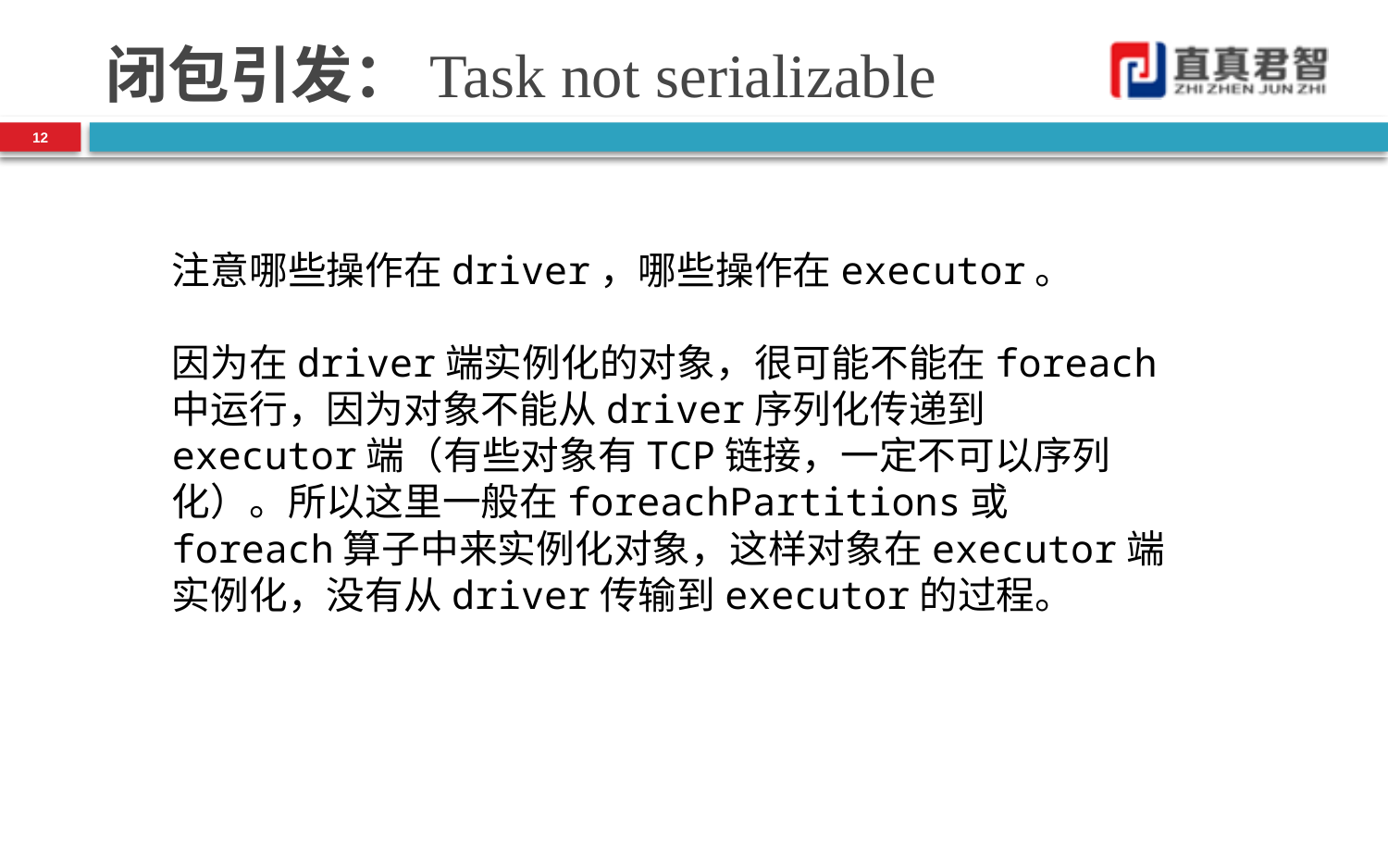

# 闭包引发：Task not serializable
12

注意哪些操作在driver，哪些操作在executor。

因为在driver端实例化的对象，很可能不能在foreach中运行，因为对象不能从driver序列化传递到executor端（有些对象有TCP链接，一定不可以序列化）。所以这里一般在foreachPartitions或foreach算子中来实例化对象，这样对象在executor端实例化，没有从driver传输到executor的过程。